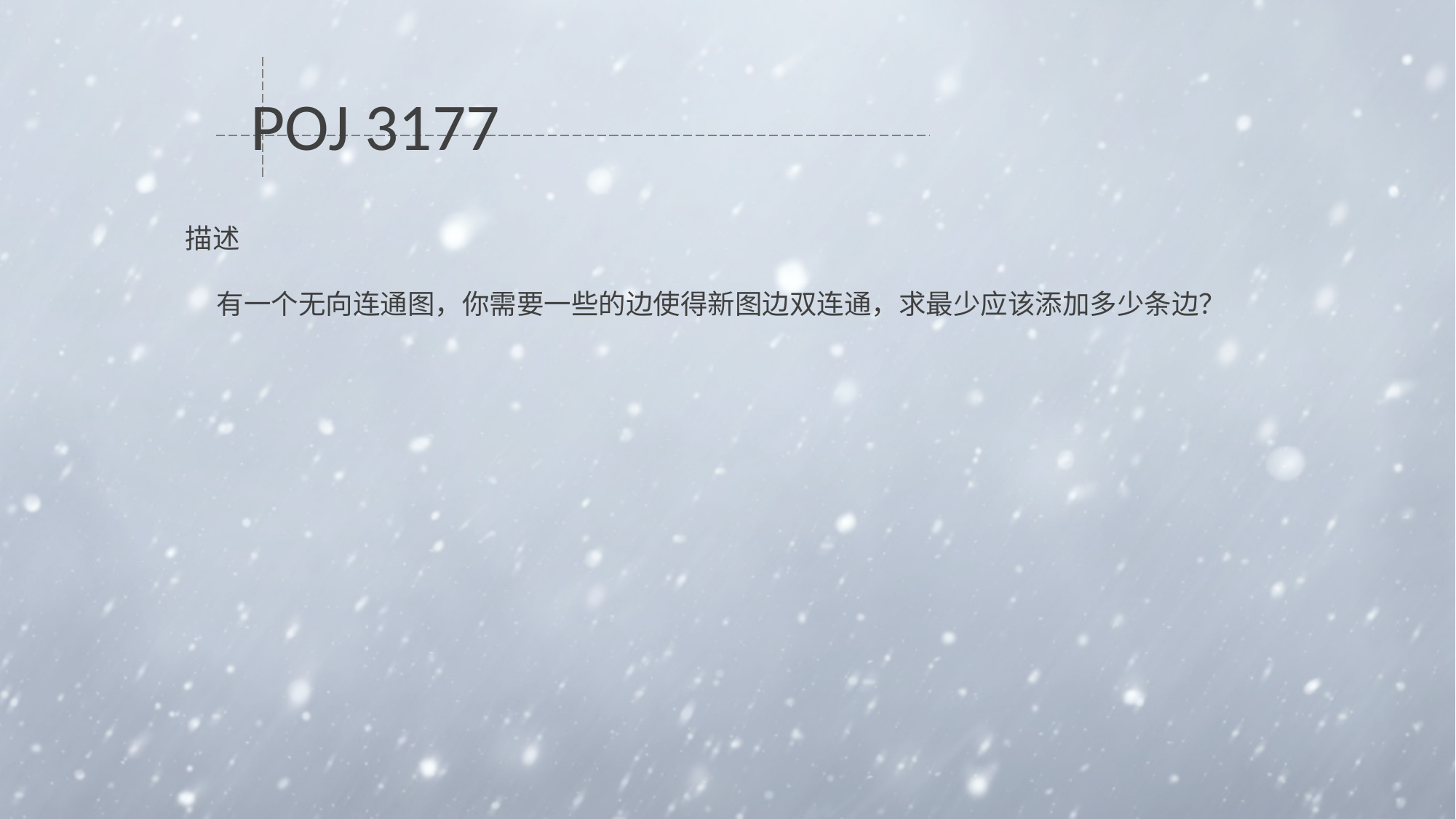

POJ 3177
描述

    有一个无向连通图，你需要一些的边使得新图边双连通，求最少应该添加多少条边？